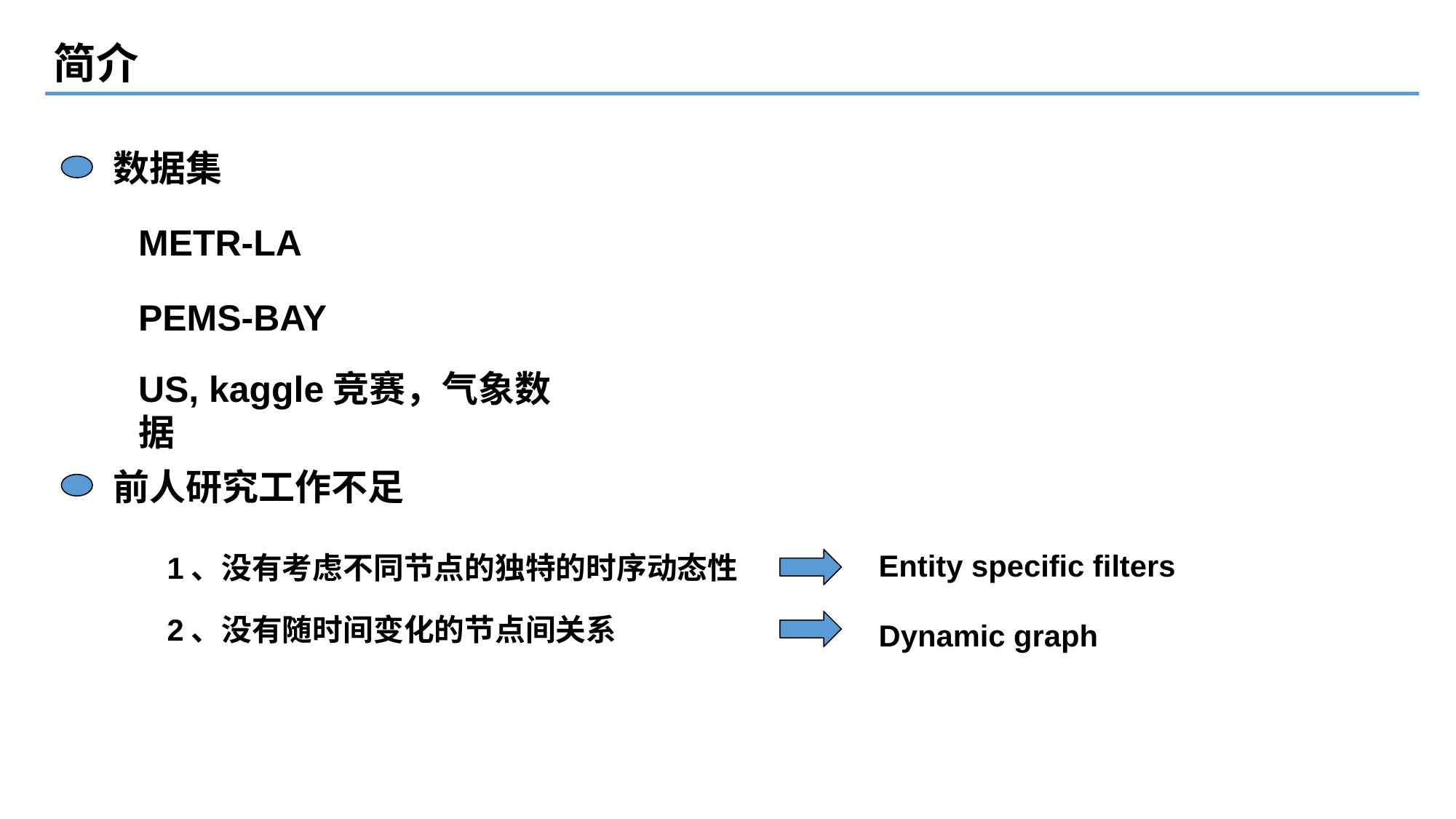

简介
数据集

METR-LA
PEMS-BAY
US, kaggle竞赛，气象数据
前人研究工作不足

Entity specific filters
1、没有考虑不同节点的独特的时序动态性

2、没有随时间变化的节点间关系

Dynamic graph